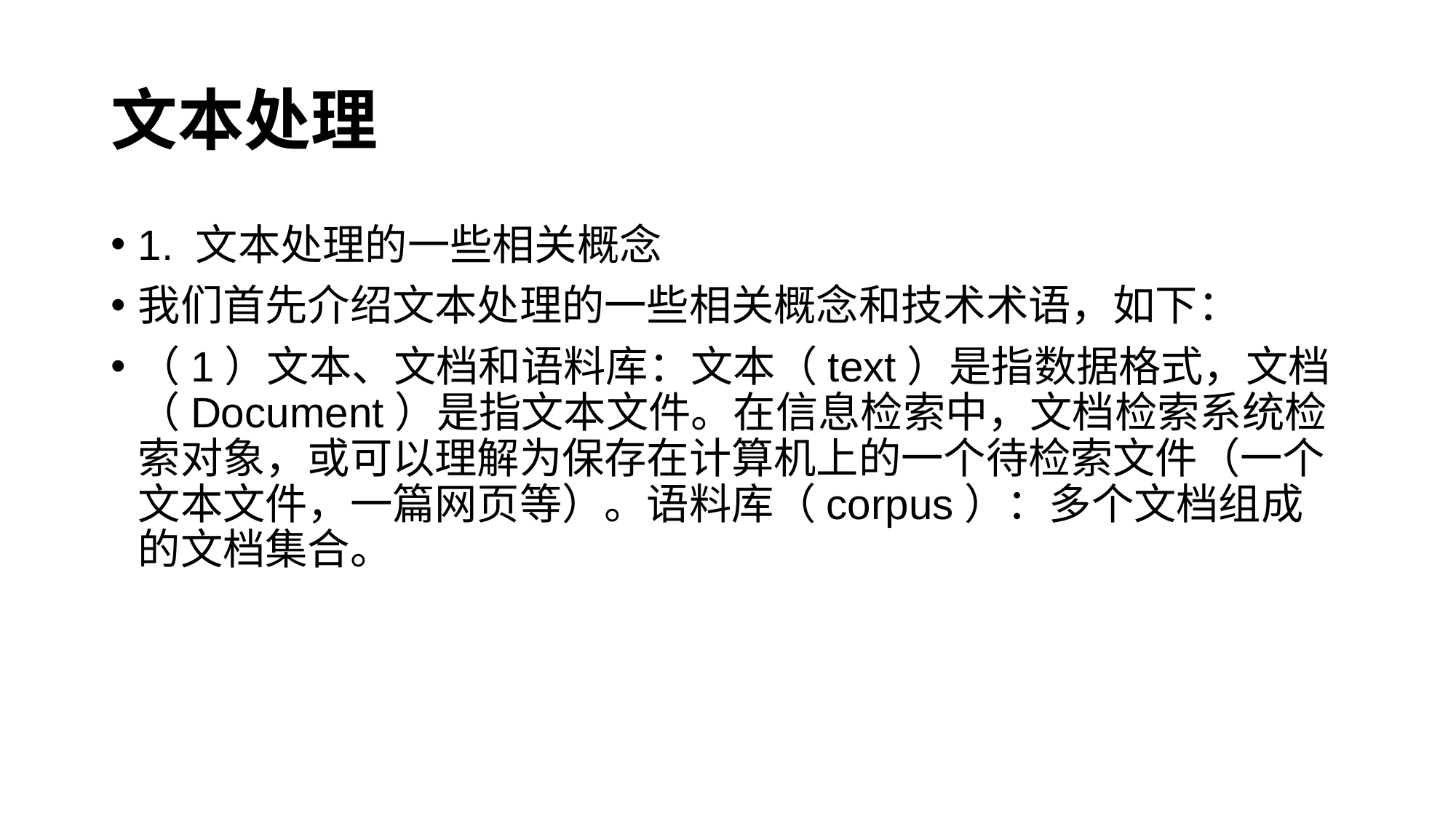

# 文本处理
1. 文本处理的一些相关概念
我们首先介绍文本处理的一些相关概念和技术术语，如下：
（1）文本、文档和语料库：文本（text）是指数据格式，文档（Document）是指文本文件。在信息检索中，文档检索系统检索对象，或可以理解为保存在计算机上的一个待检索文件（一个文本文件，一篇网页等）。语料库（corpus）：多个文档组成的文档集合。